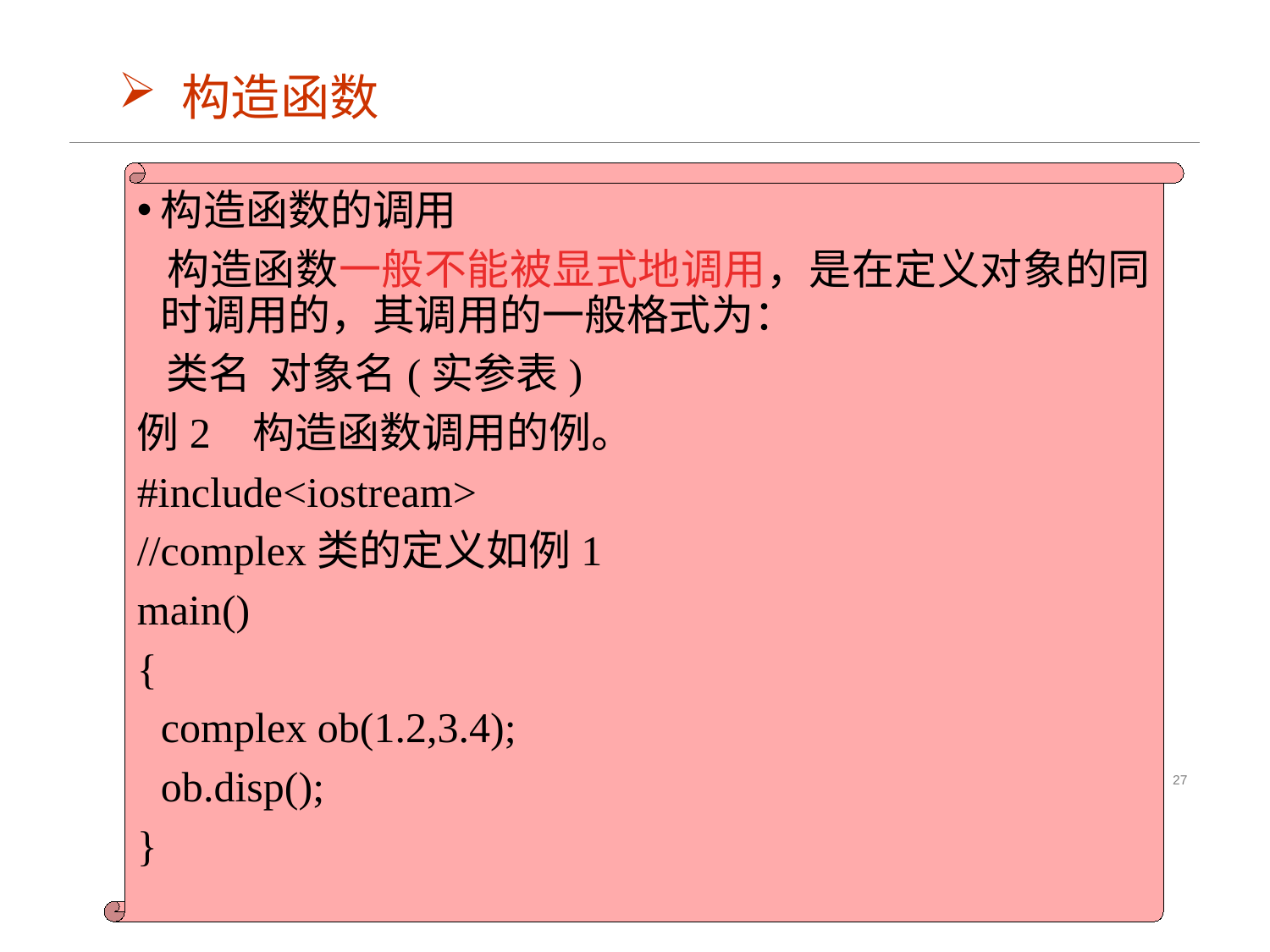

构造函数
构造函数的调用
  构造函数一般不能被显式地调用，是在定义对象的同时调用的，其调用的一般格式为：
  类名  对象名(实参表)
例2   构造函数调用的例。
#include<iostream>
//complex类的定义如例1
main()
{
	complex ob(1.2,3.4);
	ob.disp();
}

27